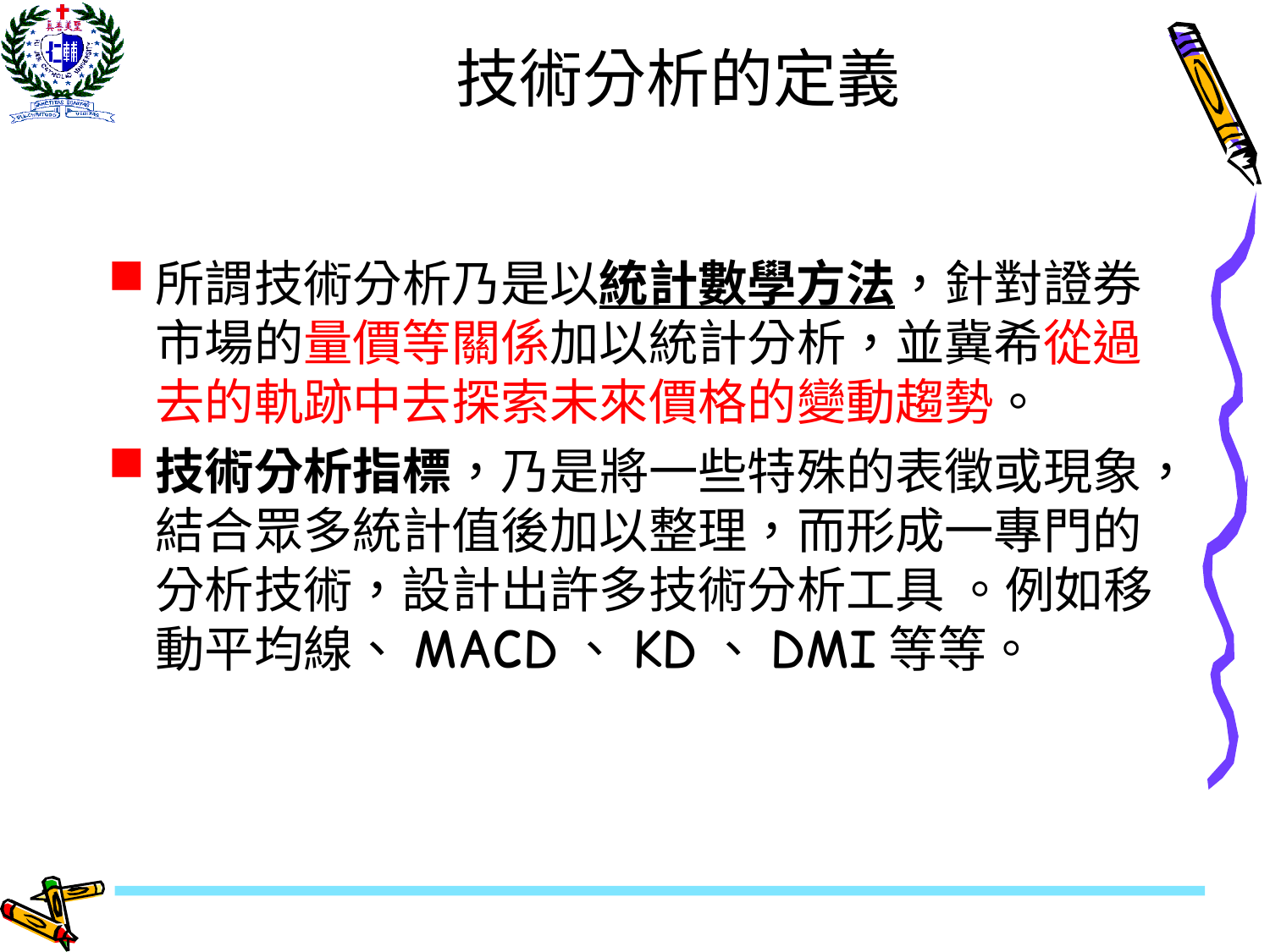

# 技術分析的定義
所謂技術分析乃是以統計數學方法，針對證券市場的量價等關係加以統計分析，並冀希從過去的軌跡中去探索未來價格的變動趨勢。
技術分析指標，乃是將一些特殊的表徵或現象，結合眾多統計值後加以整理，而形成一專門的分析技術，設計出許多技術分析工具 。例如移動平均線、MACD、KD、DMI等等。